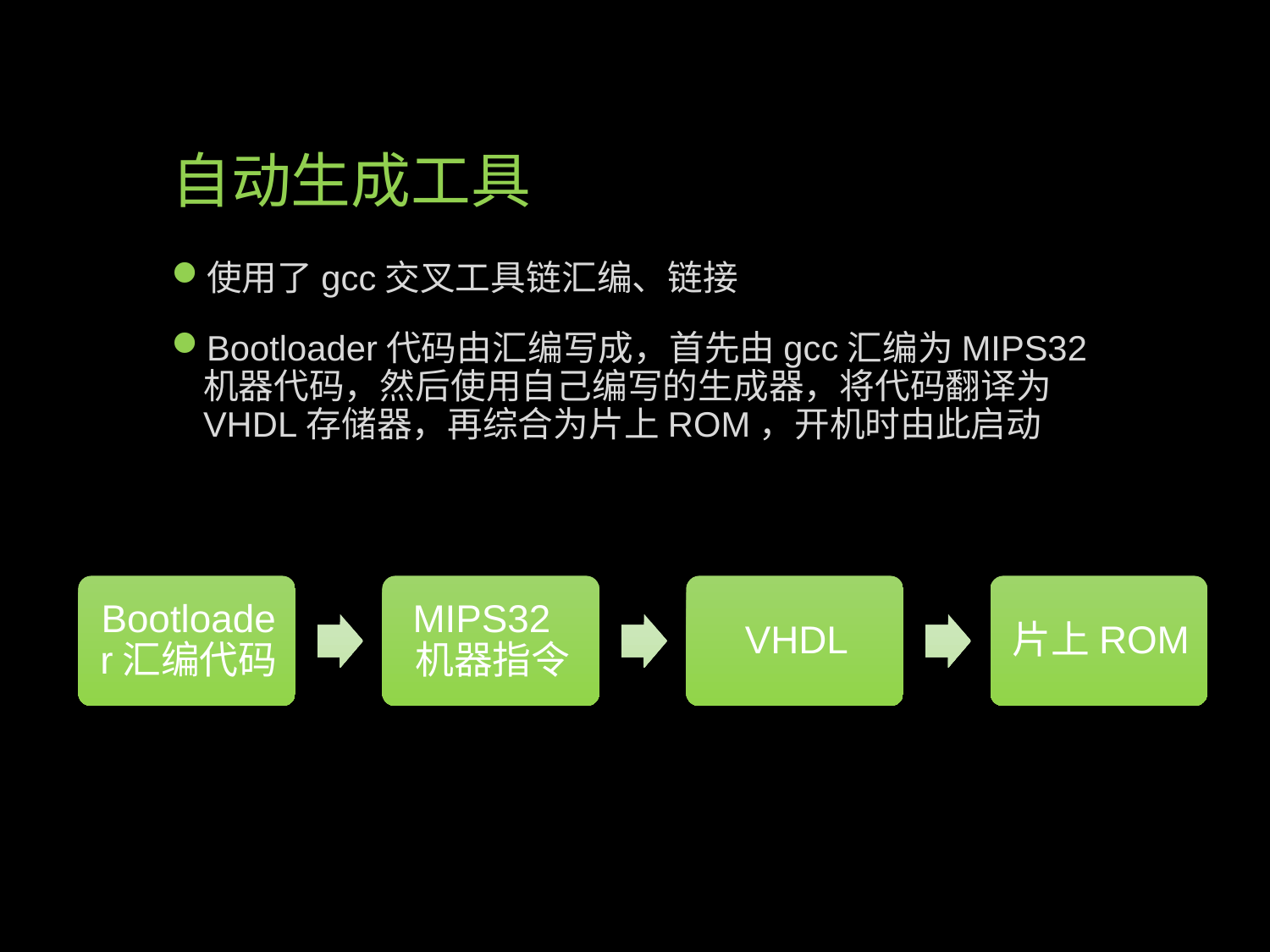

# 自动生成工具
使用了gcc交叉工具链汇编、链接
Bootloader代码由汇编写成，首先由gcc汇编为MIPS32机器代码，然后使用自己编写的生成器，将代码翻译为VHDL存储器，再综合为片上ROM，开机时由此启动
Bootloader汇编代码

MIPS32   机器指令

VHDL

片上ROM